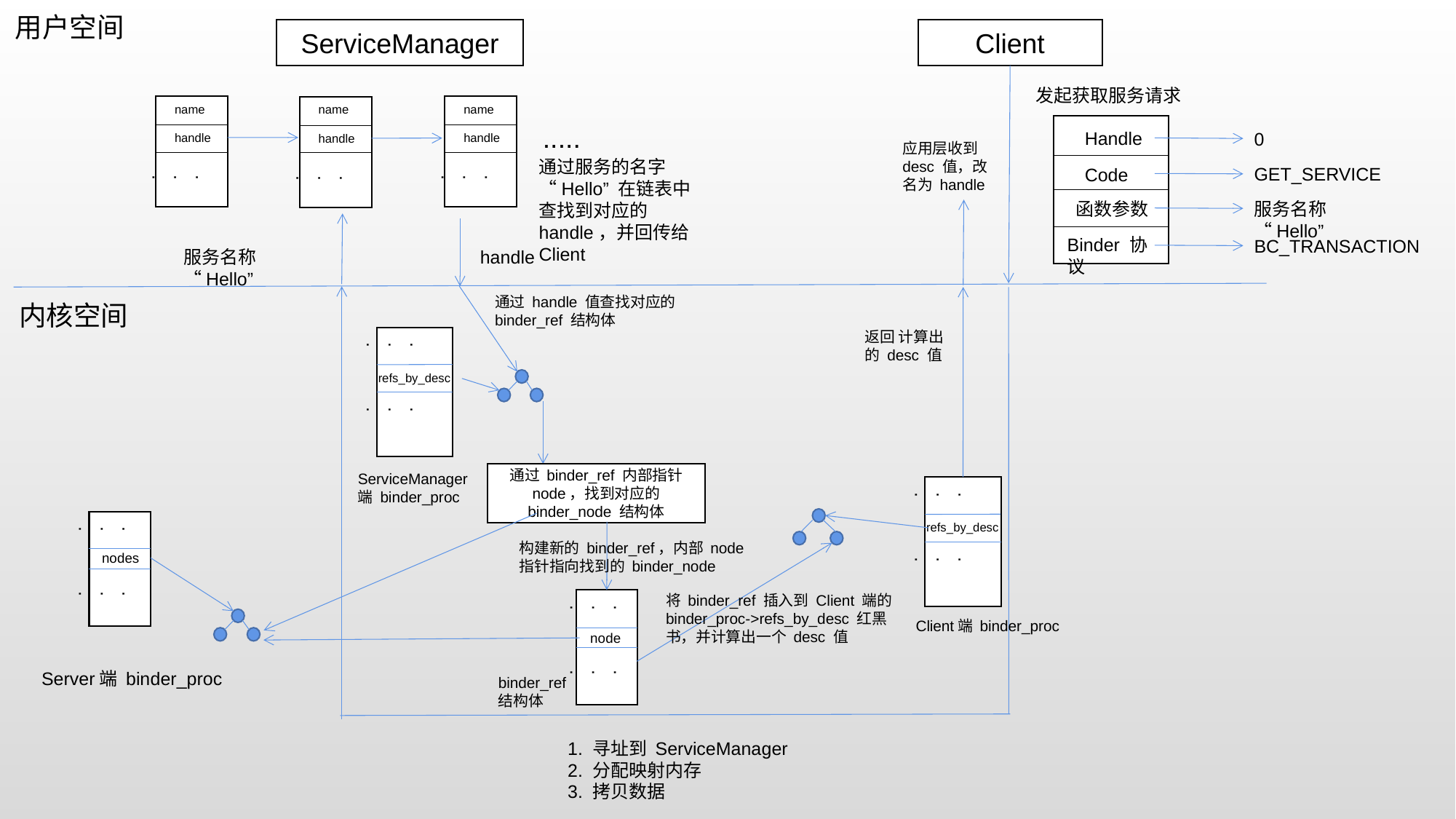

用户空间
ServiceManager
Client
发起获取服务请求

name

name

name
.....

Handle
0
handle
handle
handle
应用层收到 desc 值，改名为 handle
通过服务的名字 “Hello” 在链表中查找到对应的 handle，并回传给 Client
GET_SERVICE
Code
...
...
...
函数参数
服务名称 “Hello”
Binder 协议
BC_TRANSACTION
服务名称 “Hello”
handle
通过 handle 值查找对应的 binder_ref 结构体
内核空间
返回 计算出的 desc 值

...
refs_by_desc

...
ServiceManager
端 binder_proc
通过 binder_ref 内部指针 node，找到对应的 binder_node 结构体

...

refs_by_desc

...

构建新的 binder_ref，内部 node 指针指向找到的 binder_node
nodes
...
...
将 binder_ref 插入到 Client 端的 binder_proc->refs_by_desc 红黑书，并计算出一个 desc 值

...

Client端 binder_proc
node

...
Server端 binder_proc
binder_ref 结构体
1. 寻址到 ServiceManager
2. 分配映射内存
3. 拷贝数据